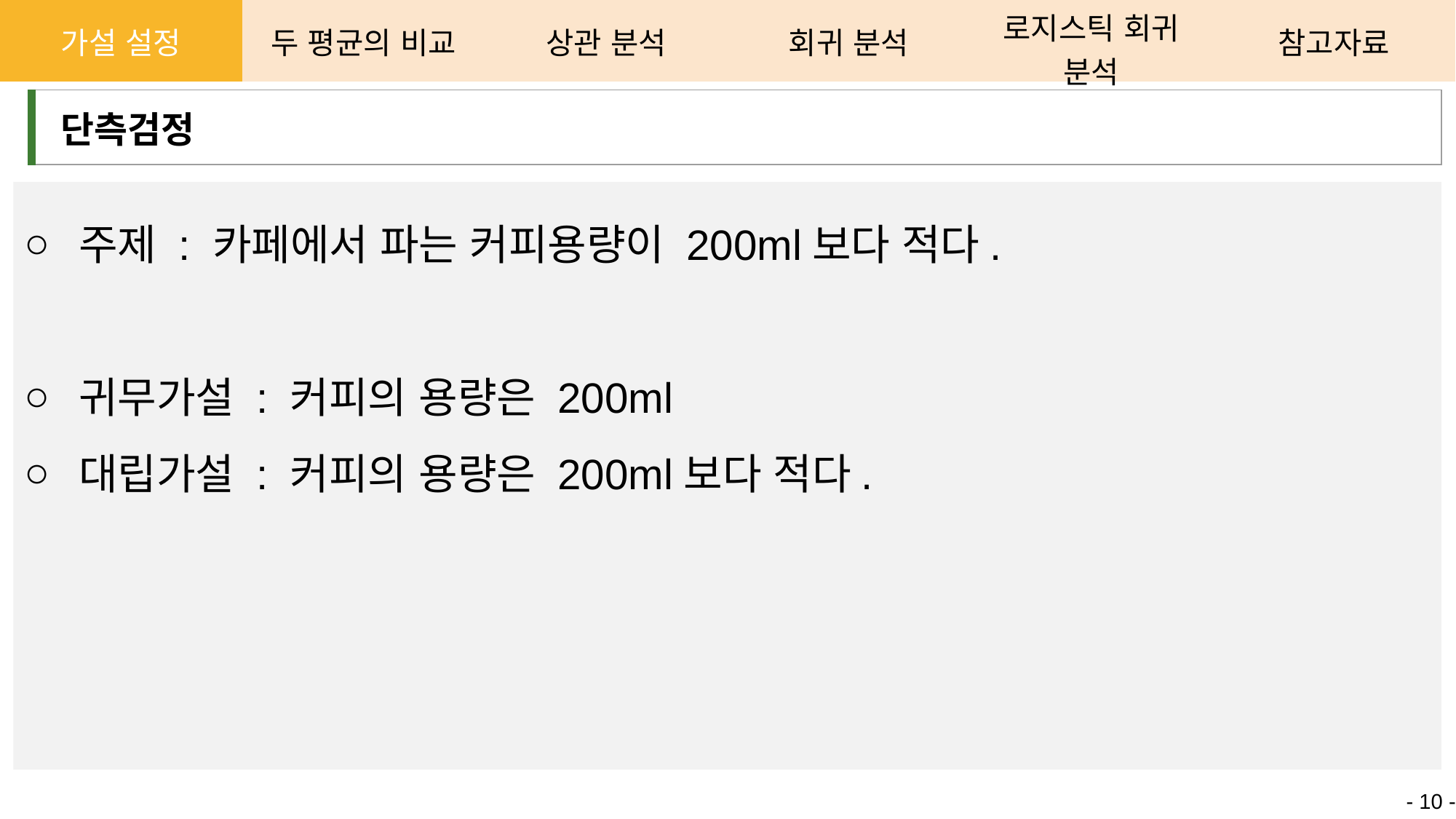

| 가설 설정 | 두 평균의 비교 | 상관 분석 | 회귀 분석 | 로지스틱 회귀 분석 | 참고자료 |
| --- | --- | --- | --- | --- | --- |
| 단측검정 |
| --- |
주제 : 카페에서 파는 커피용량이 200ml보다 적다.

귀무가설 : 커피의 용량은 200ml
대립가설 : 커피의 용량은 200ml보다 적다.
- 10 -